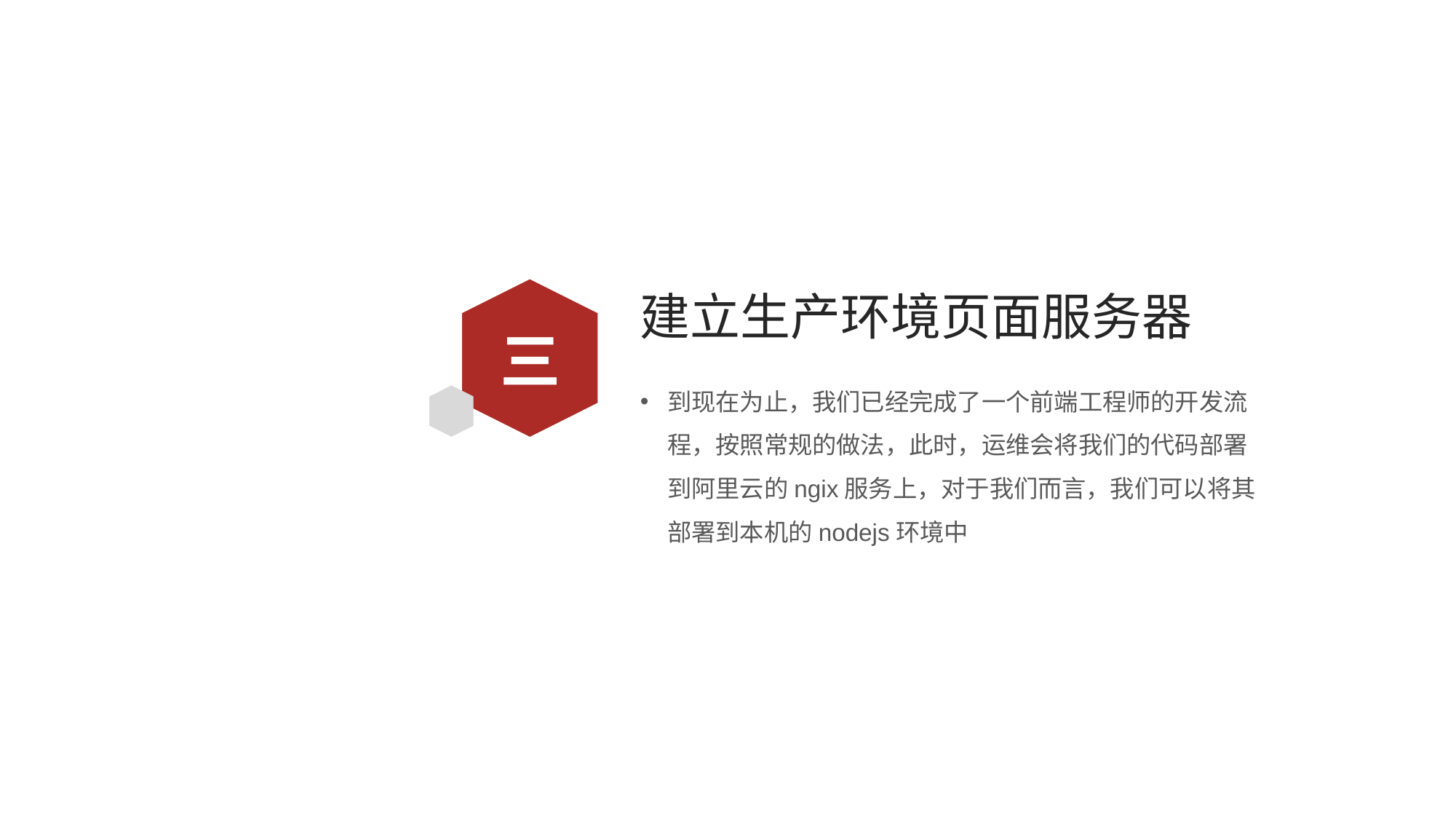

# 建立生产环境页面服务器
三
到现在为止，我们已经完成了一个前端工程师的开发流程，按照常规的做法，此时，运维会将我们的代码部署到阿里云的ngix服务上，对于我们而言，我们可以将其部署到本机的nodejs环境中